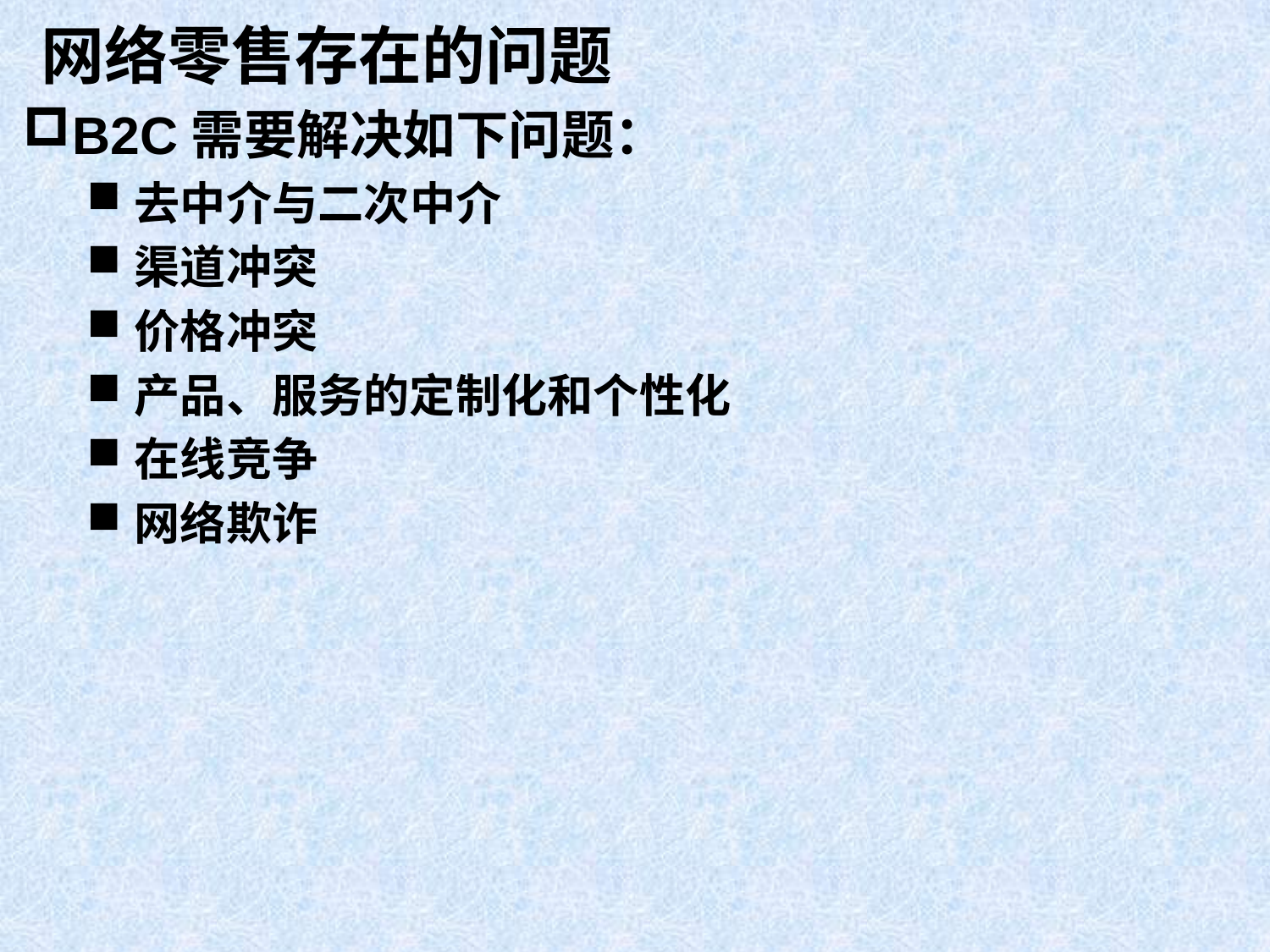

# 网络零售存在的问题
B2C需要解决如下问题：
去中介与二次中介
渠道冲突
价格冲突
产品、服务的定制化和个性化
在线竞争
网络欺诈